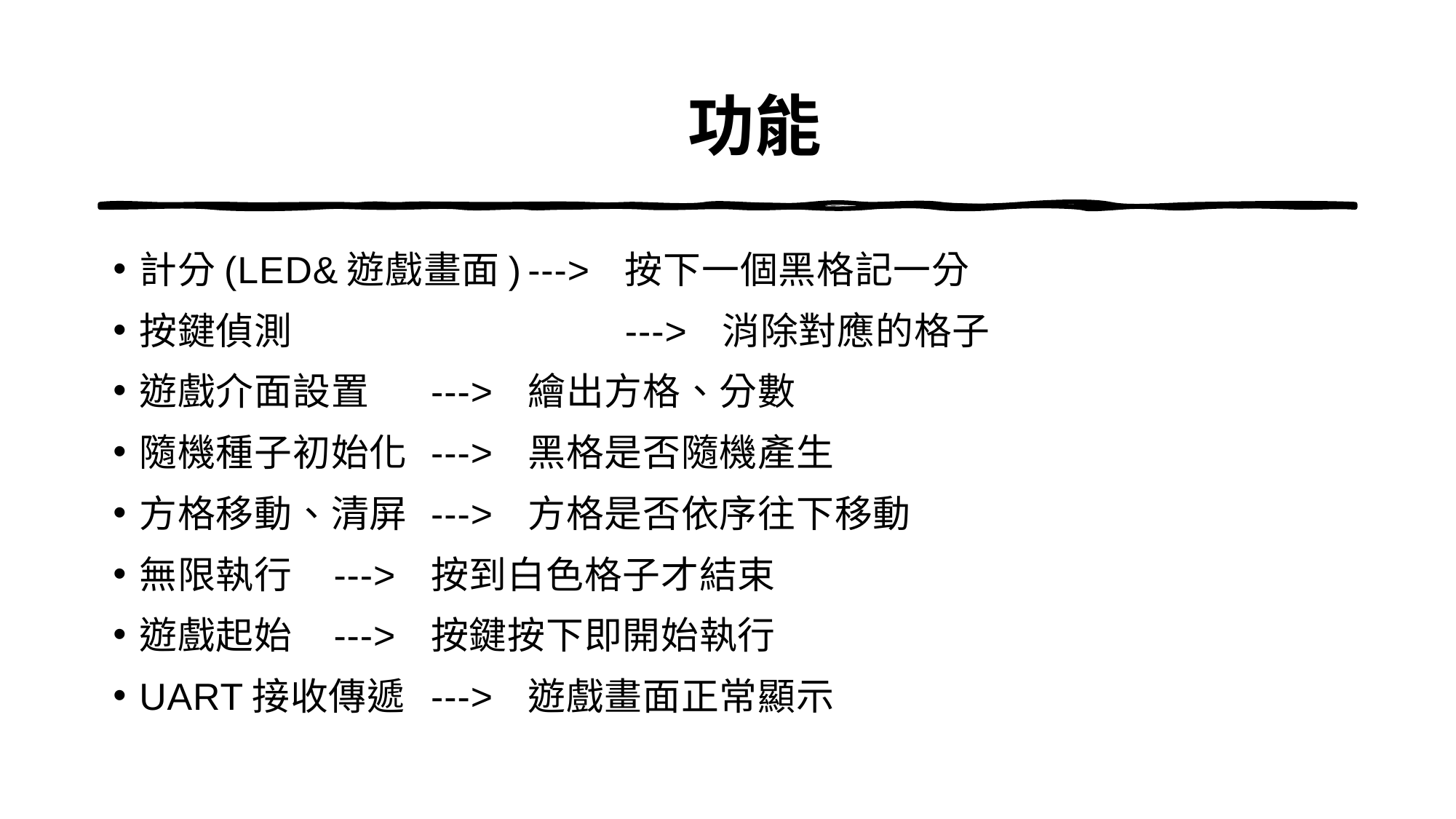

# 功能
計分(LED&遊戲畫面)		--->		按下一個黑格記一分
按鍵偵測                           	--->		消除對應的格子
遊戲介面設置			--->		繪出方格、分數
隨機種子初始化			--->		黑格是否隨機產生
方格移動、清屏			--->		方格是否依序往下移動
無限執行				--->		按到白色格子才結束
遊戲起始				--->		按鍵按下即開始執行
UART接收傳遞			--->		遊戲畫面正常顯示